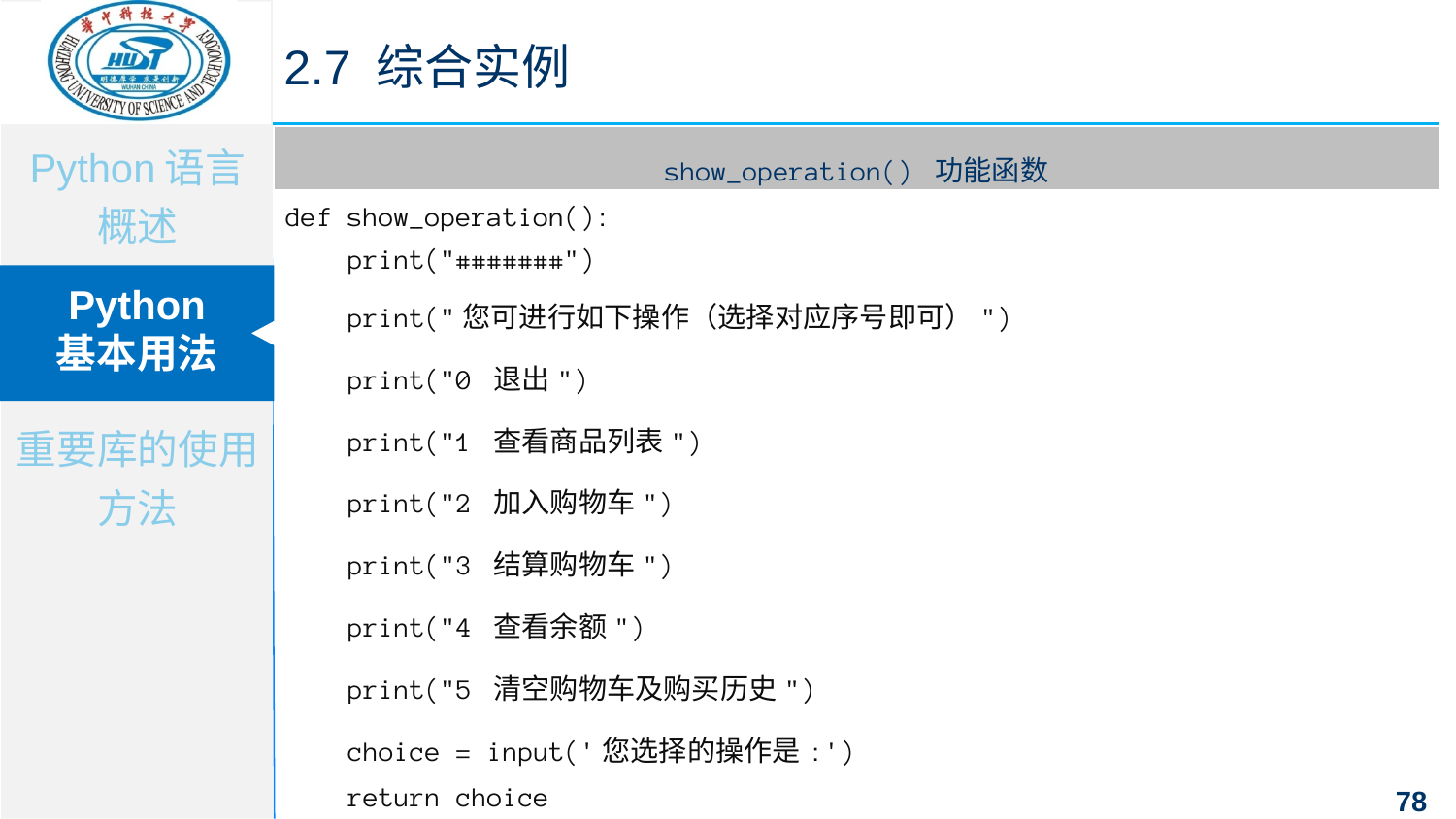

2.7 综合实例
| show\_operation() 功能函数 |
| --- |
| def show\_operation(): print("#######") print("您可进行如下操作（选择对应序号即可）") print("0 退出") print("1 查看商品列表") print("2 加入购物车") print("3 结算购物车") print("4 查看余额") print("5 清空购物车及购买历史") choice = input('您选择的操作是:') return choice |